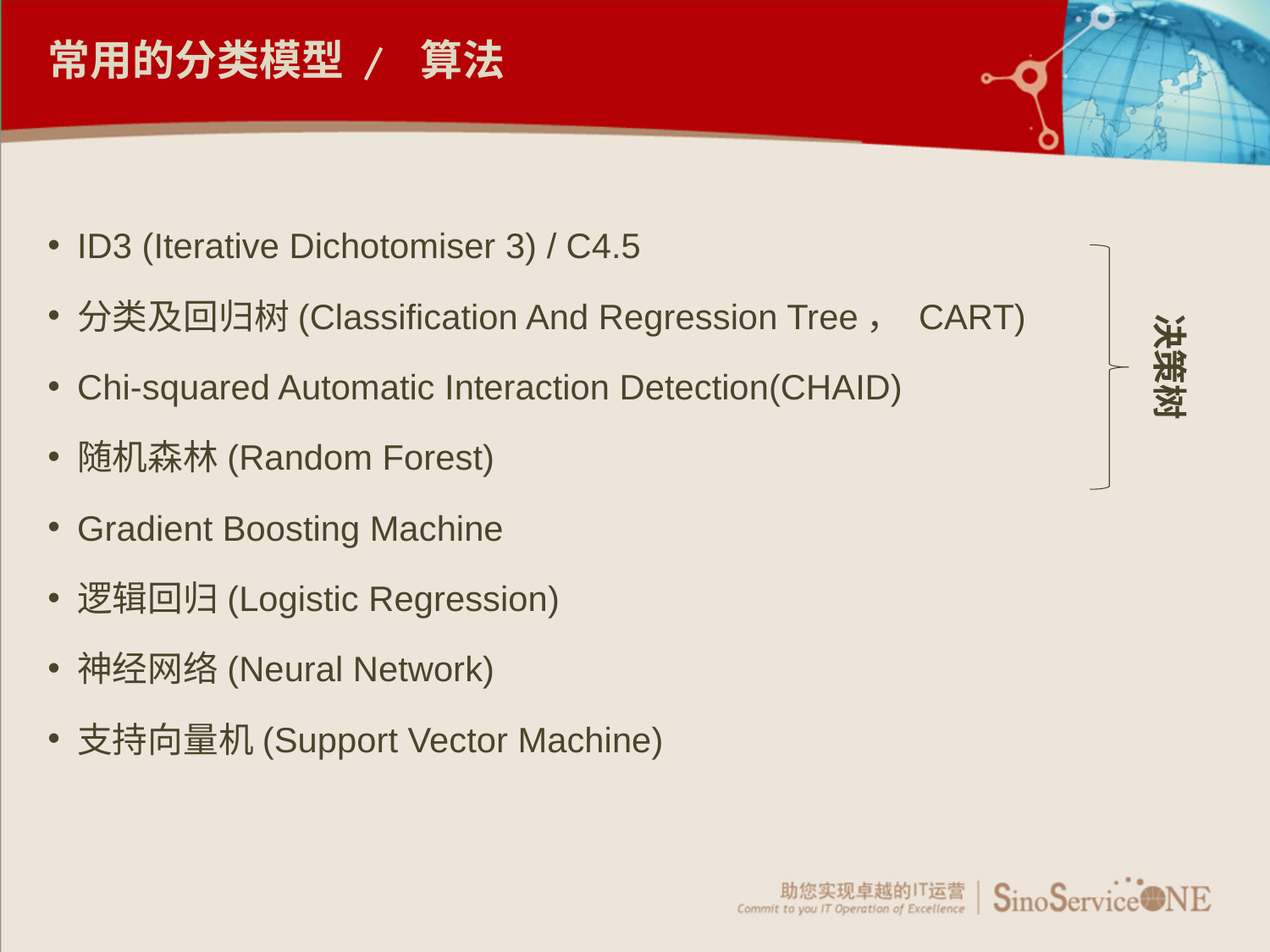

# 常用的分类模型 / 算法
ID3 (Iterative Dichotomiser 3) / C4.5
分类及回归树(Classification And Regression Tree， CART)
Chi-squared Automatic Interaction Detection(CHAID)
随机森林(Random Forest)
Gradient Boosting Machine
逻辑回归(Logistic Regression)
神经网络(Neural Network)
支持向量机(Support Vector Machine)

决策树